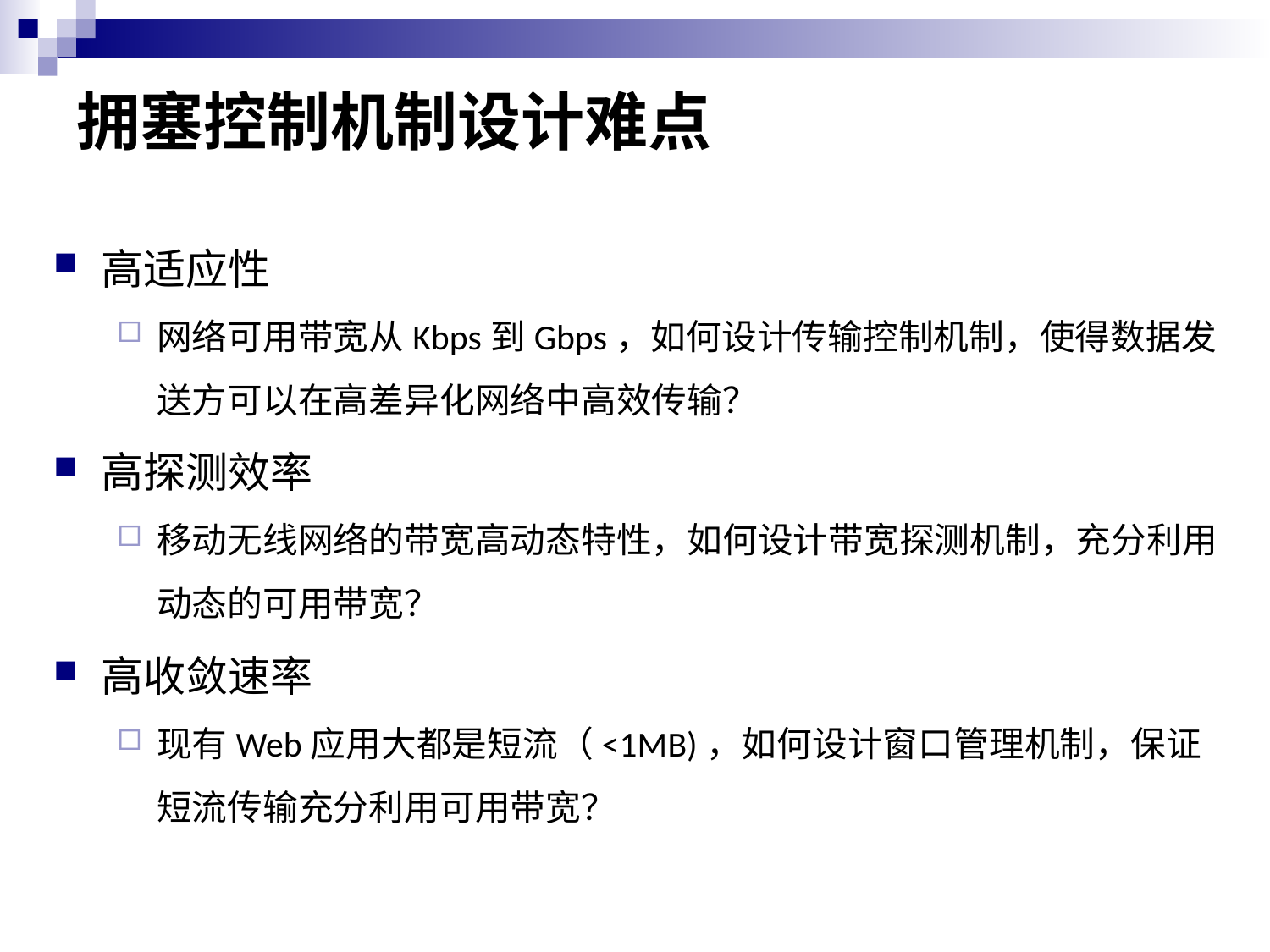

# 拥塞控制机制设计难点
高适应性
网络可用带宽从Kbps到Gbps，如何设计传输控制机制，使得数据发送方可以在高差异化网络中高效传输？
高探测效率
移动无线网络的带宽高动态特性，如何设计带宽探测机制，充分利用动态的可用带宽？
高收敛速率
现有Web应用大都是短流（<1MB)，如何设计窗口管理机制，保证短流传输充分利用可用带宽？

5